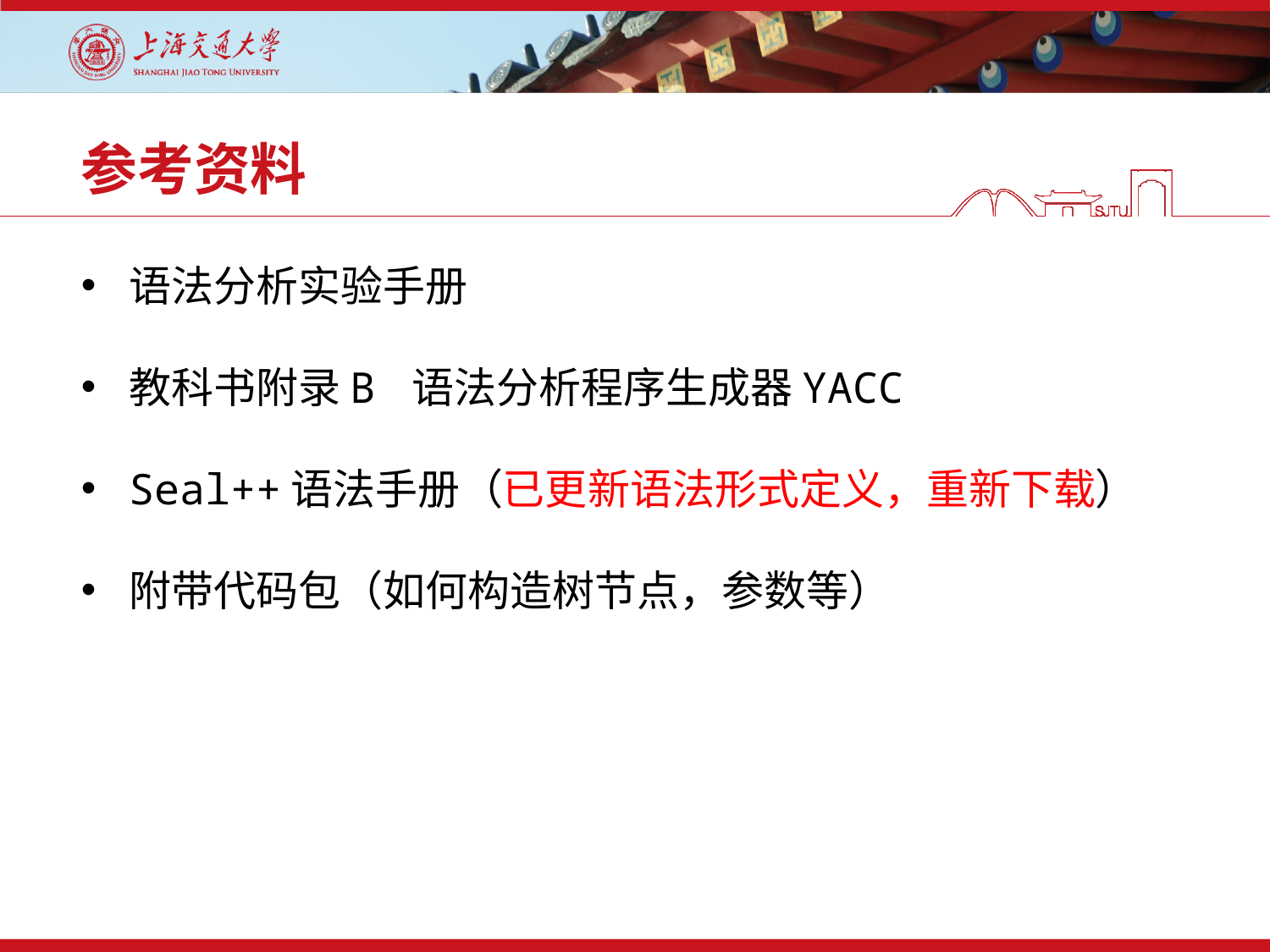

# 参考资料
语法分析实验手册

教科书附录B 语法分析程序生成器YACC

Seal++语法手册（已更新语法形式定义，重新下载）

附带代码包（如何构造树节点，参数等）